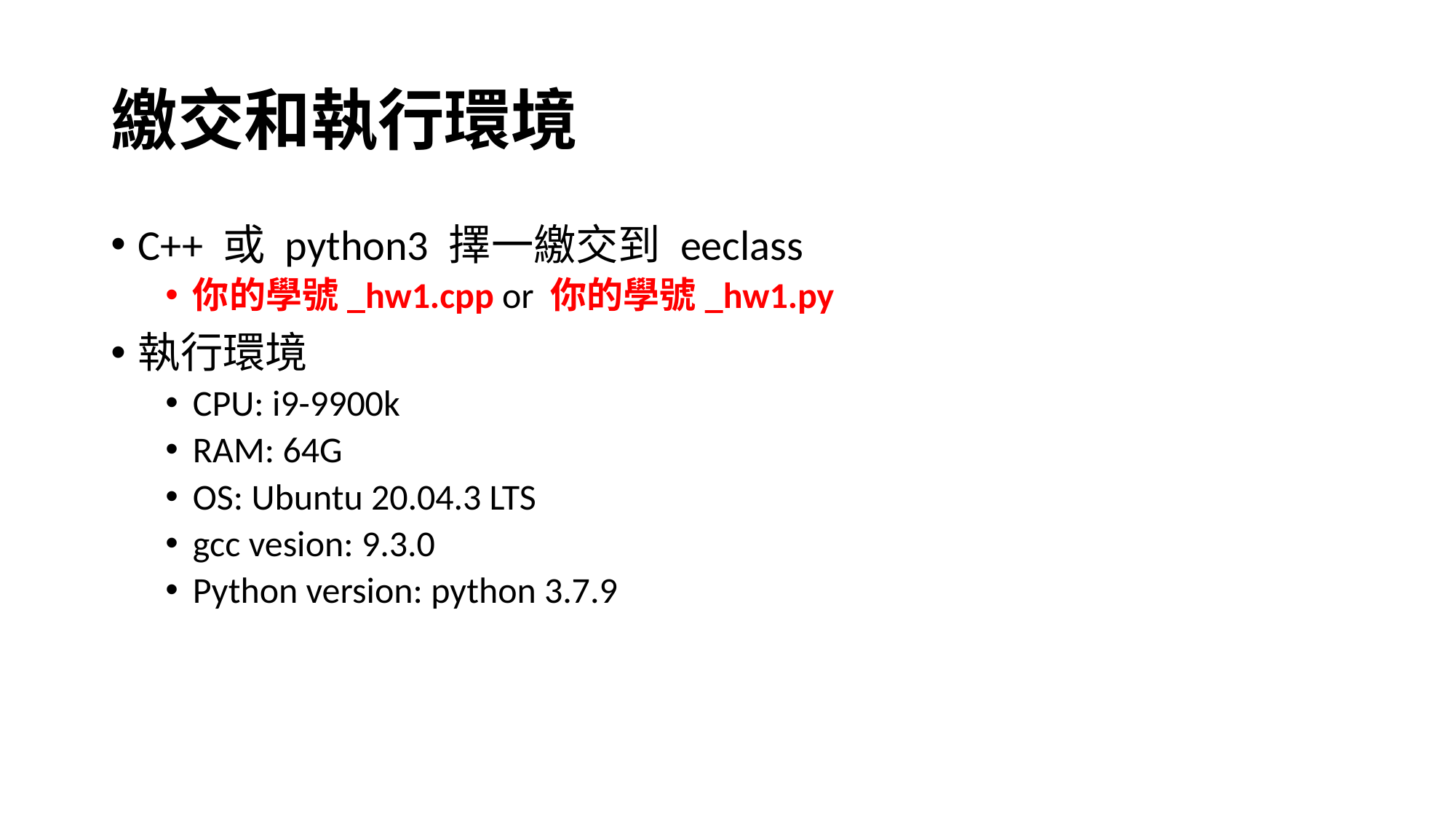

# 繳交和執行環境
C++ 或 python3 擇一繳交到 eeclass
你的學號_hw1.cpp or 你的學號_hw1.py
執行環境
CPU: i9-9900k
RAM: 64G
OS: Ubuntu 20.04.3 LTS
gcc vesion: 9.3.0
Python version: python 3.7.9